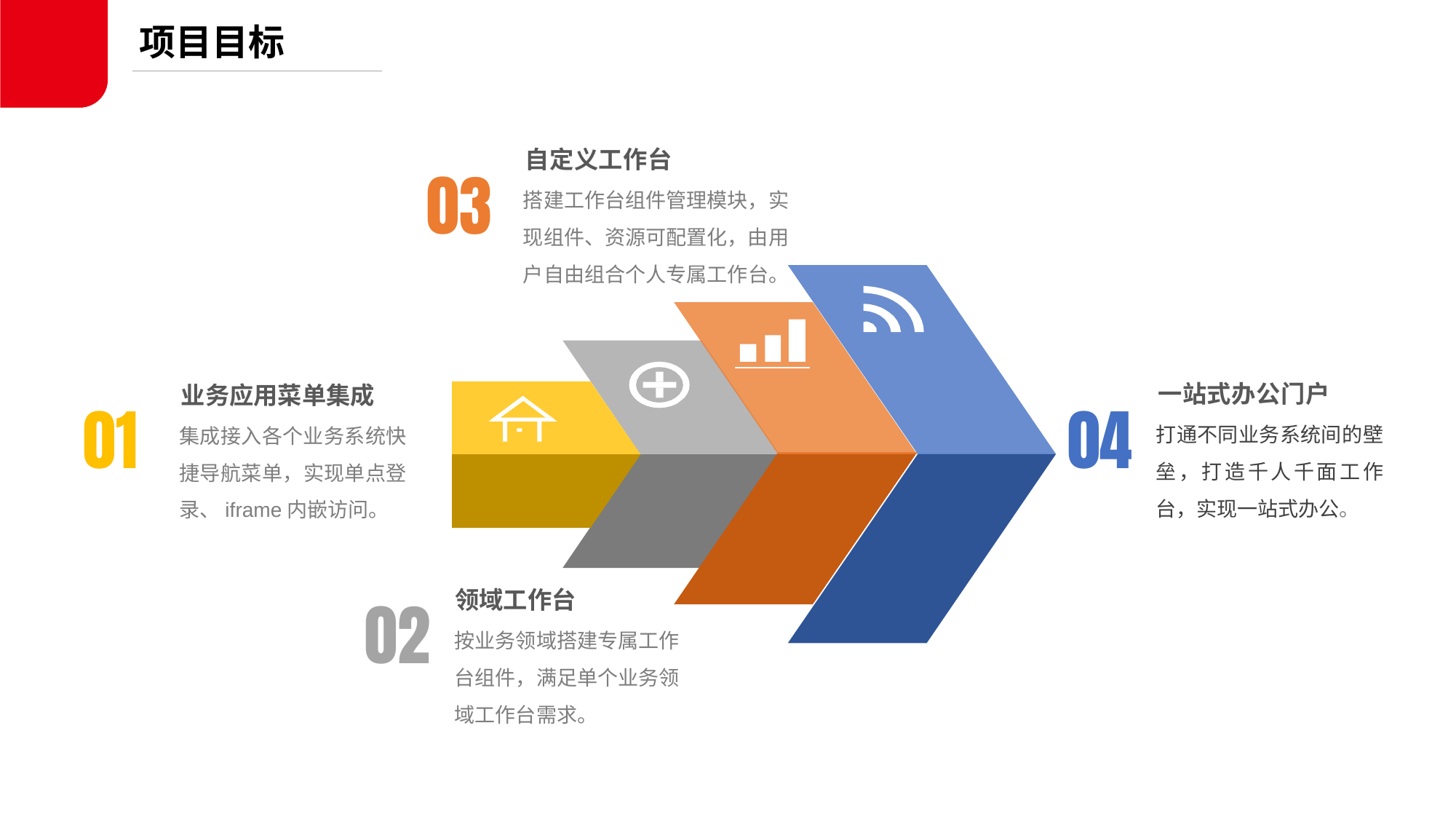

项目目标
自定义工作台
搭建工作台组件管理模块，实现组件、资源可配置化，由用户自由组合个人专属工作台。
03

一站式办公门户
打通不同业务系统间的壁垒，打造千人千面工作台，实现一站式办公。

业务应用菜单集成
集成接入各个业务系统快捷导航菜单，实现单点登录、iframe内嵌访问。

04
01

领域工作台
02
按业务领域搭建专属工作台组件，满足单个业务领域工作台需求。
7